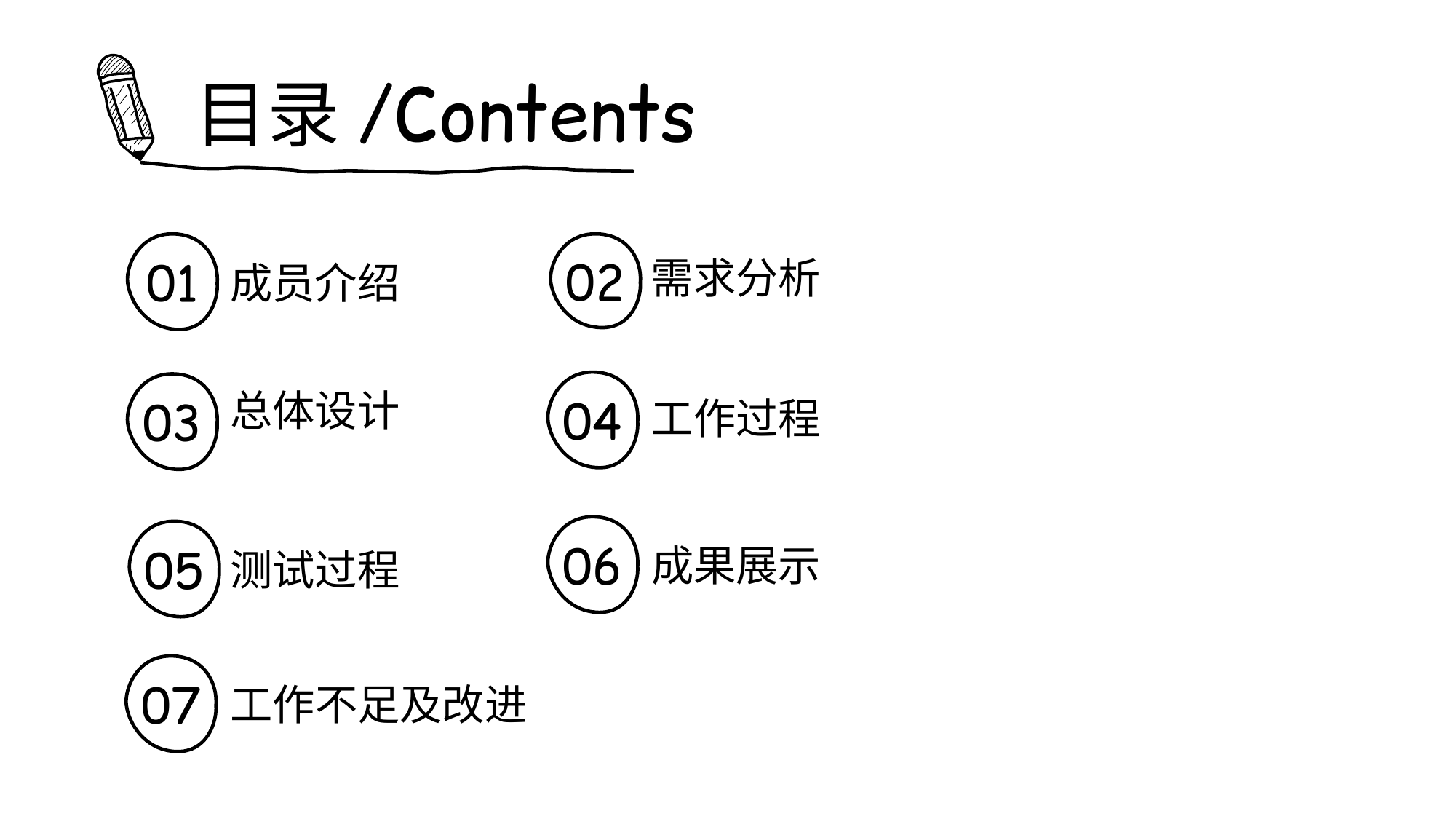

目录/Contents

02
01
需求分析
成员介绍
04
03
总体设计
工作过程
06
05
成果展示
测试过程
07
工作不足及改进